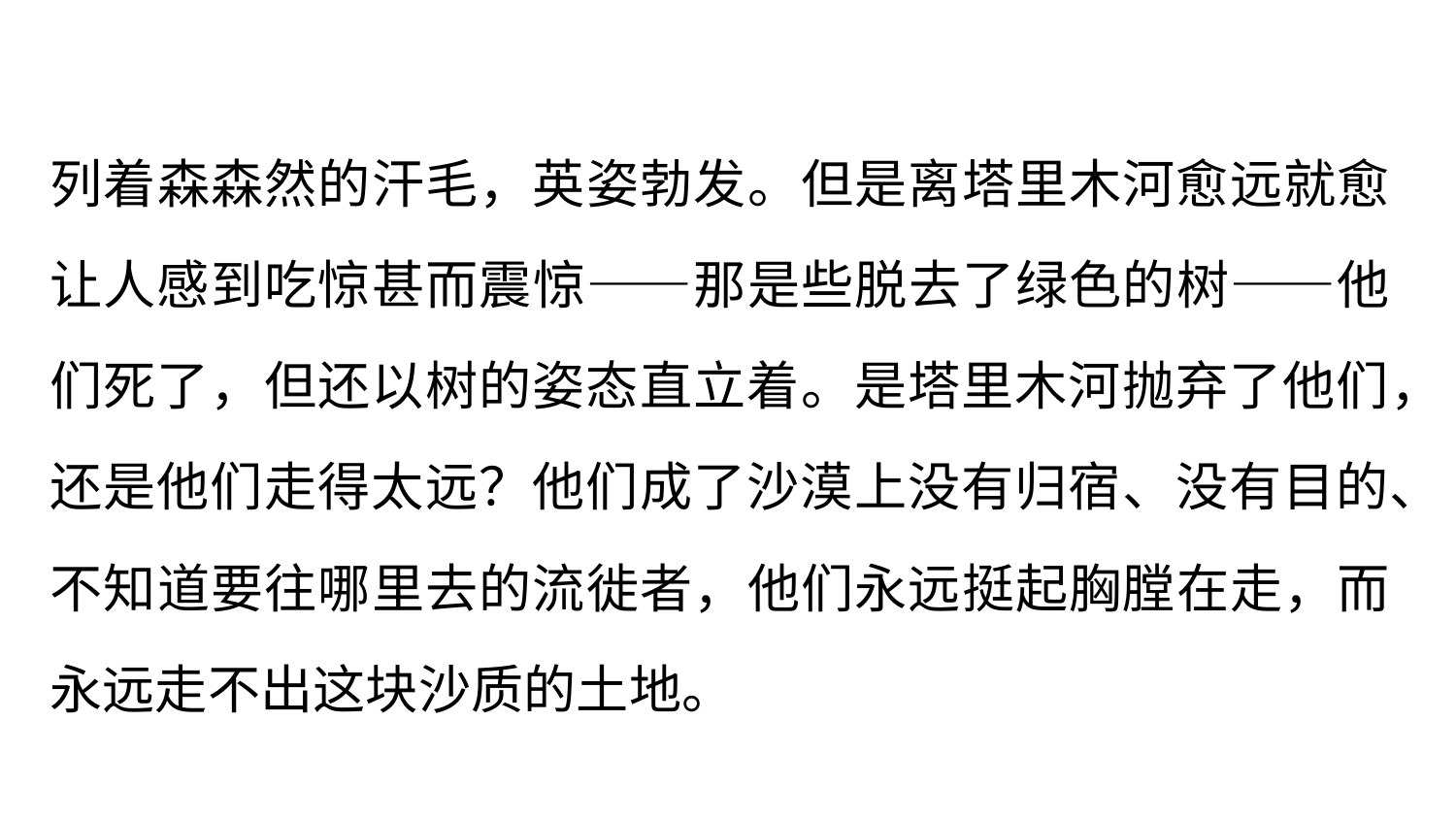

列着森森然的汗毛，英姿勃发。但是离塔里木河愈远就愈让人感到吃惊甚而震惊——那是些脱去了绿色的树——他们死了，但还以树的姿态直立着。是塔里木河抛弃了他们，还是他们走得太远？他们成了沙漠上没有归宿、没有目的、不知道要往哪里去的流徙者，他们永远挺起胸膛在走，而永远走不出这块沙质的土地。